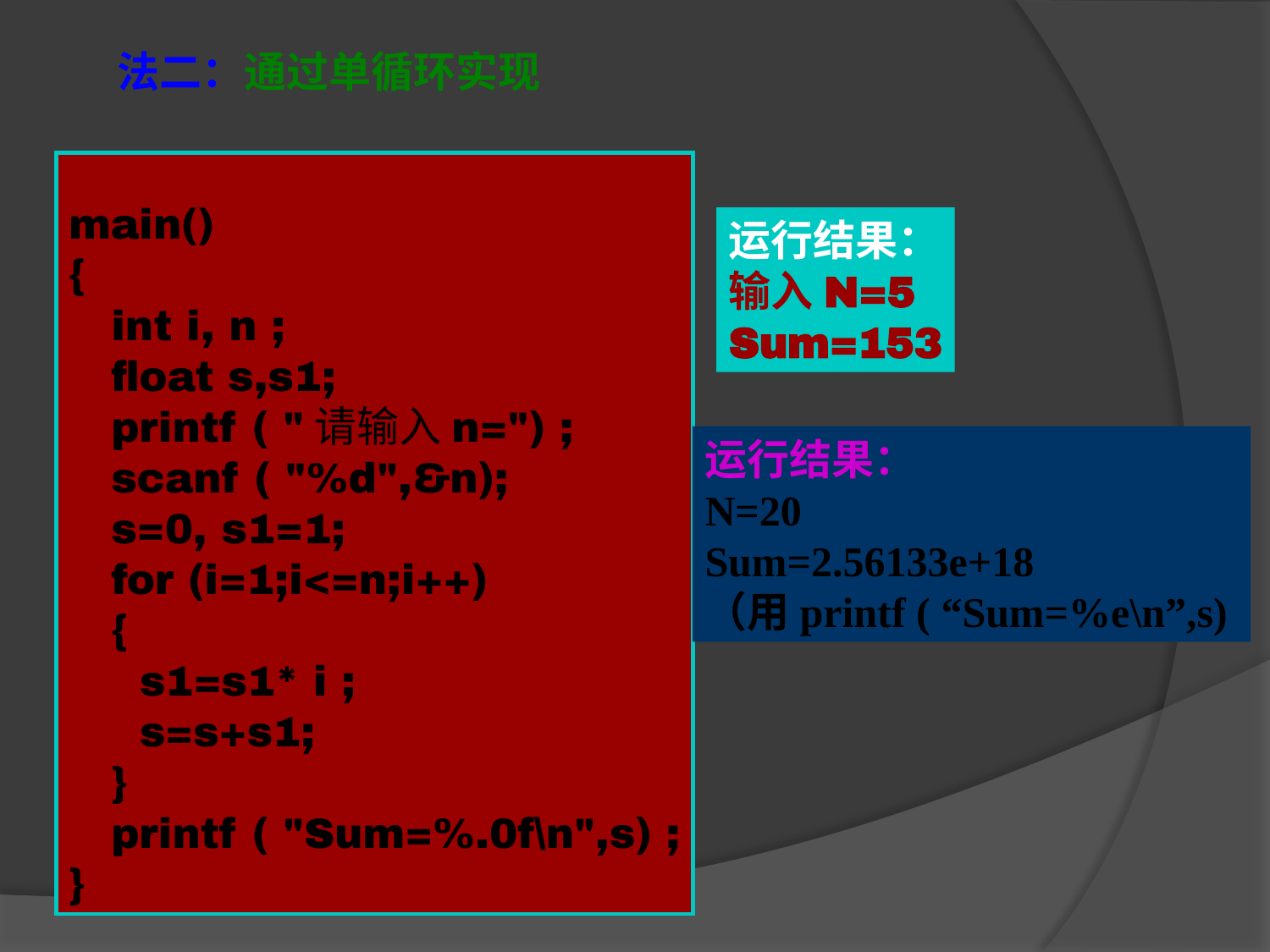

法二：通过单循环实现

main()
{
   int i, n ;
   float s,s1;
   printf ( "请输入n=") ;
   scanf ( "%d",&n);
   s=0, s1=1;
   for (i=1;i<=n;i++)
   {
     s1=s1* i ;
     s=s+s1;
   }
   printf ( "Sum=%.0f\n",s) ;
}
运行结果：
输入N=5
Sum=153
运行结果：
N=20
Sum=2.56133e+18
（用printf ( “Sum=%e\n”,s)